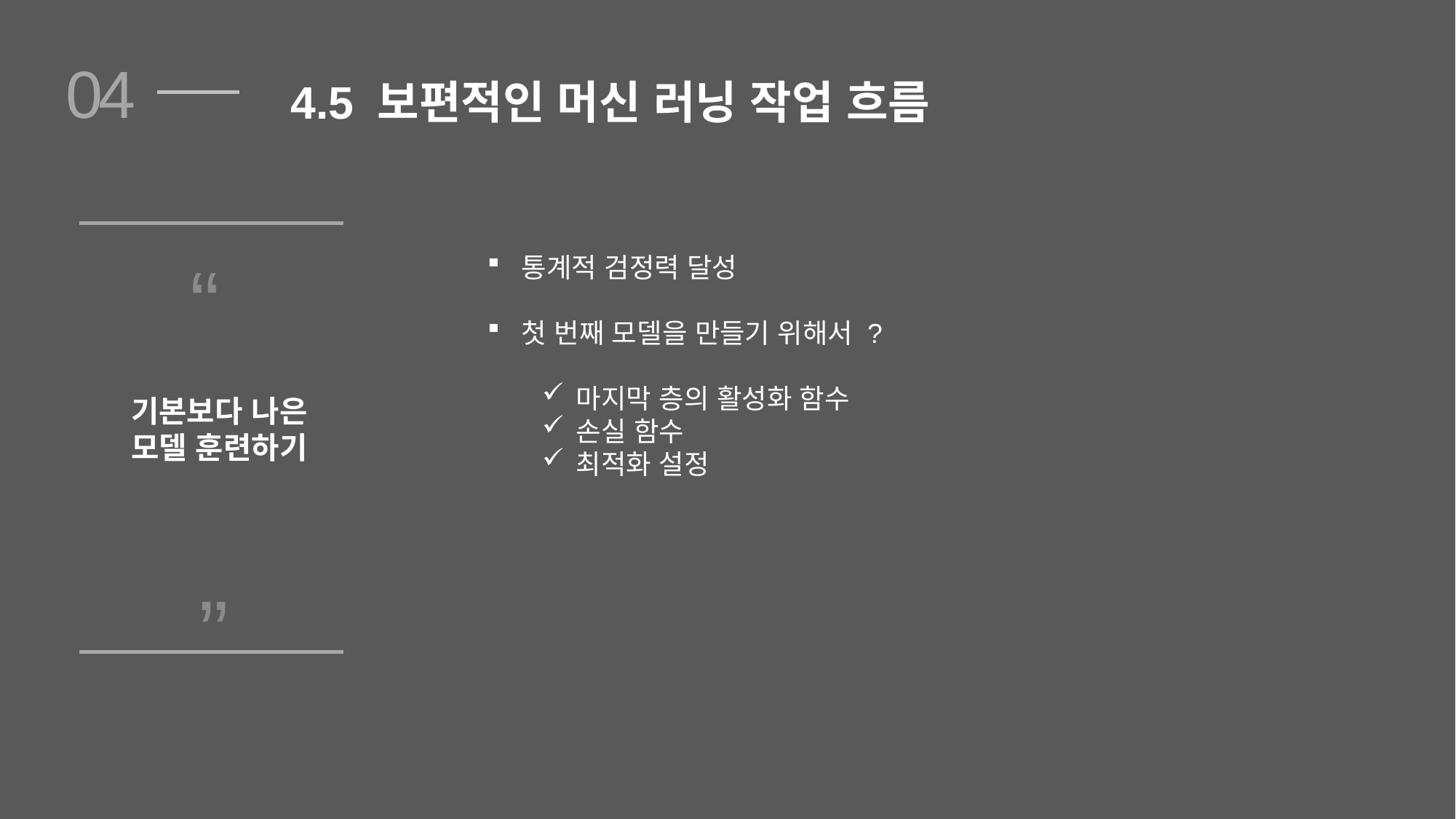

04
4.5 보편적인 머신 러닝 작업 흐름
“
통계적 검정력 달성

첫 번째 모델을 만들기 위해서 ?

마지막 층의 활성화 함수
손실 함수
최적화 설정
기본보다 나은
모델 훈련하기
”